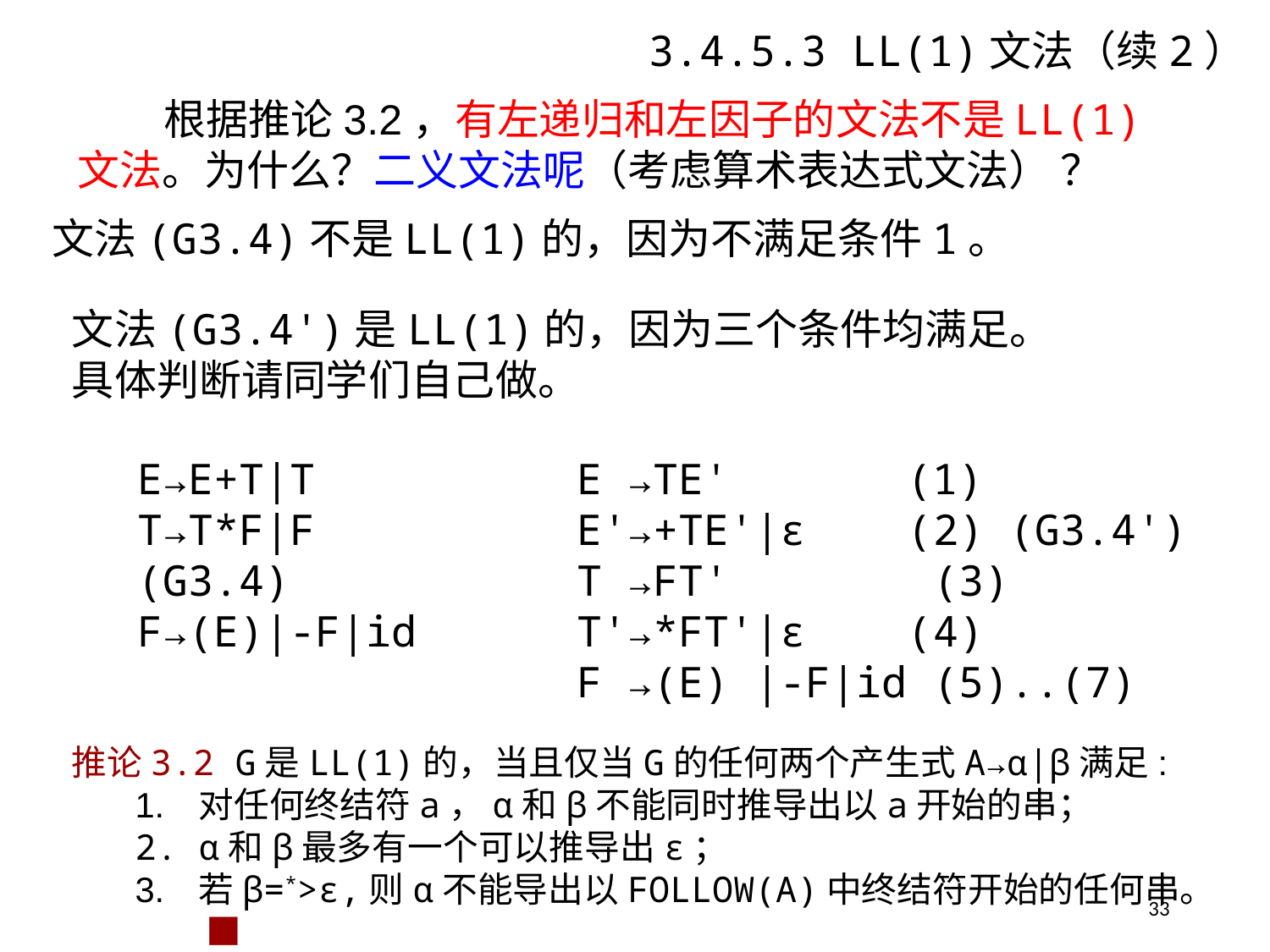

# 3.4.5.3 LL(1)文法（续2）
        根据推论3.2，有左递归和左因子的文法不是LL(1)文法。为什么？二义文法呢（考虑算术表达式文法） ？
文法(G3.4)不是LL(1)的，因为不满足条件1。
文法(G3.4')是LL(1)的，因为三个条件均满足。
具体判断请同学们自己做。
E→E+T|T
T→T*F|F   (G3.4)
F→(E)|-F|id
E →TE'	   (1)
E'→+TE'|ε    (2) (G3.4')
T →FT'        (3)
T'→*FT'|ε    (4)
F →(E) |-F|id (5)..(7)
推论3.2 G是LL(1)的，当且仅当G的任何两个产生式A→α|β满足:
对任何终结符a，α和β不能同时推导出以a开始的串；
α和β最多有一个可以推导出ε；
若β=*>ε,则α不能导出以FOLLOW(A)中终结符开始的任何串。     ■
33